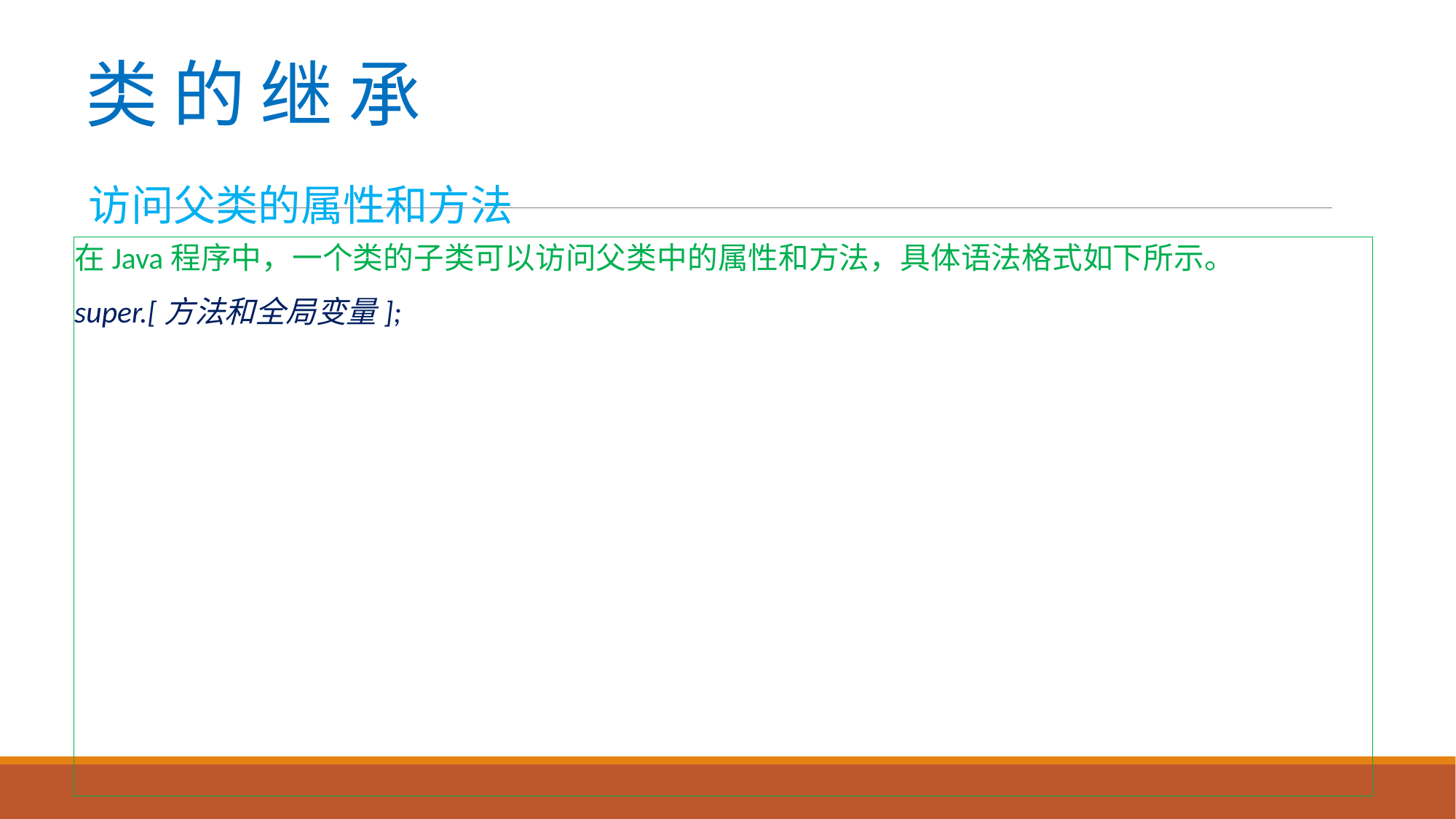

# 类 的 继 承
访问父类的属性和方法
在Java程序中，一个类的子类可以访问父类中的属性和方法，具体语法格式如下所示。
super.[方法和全局变量];